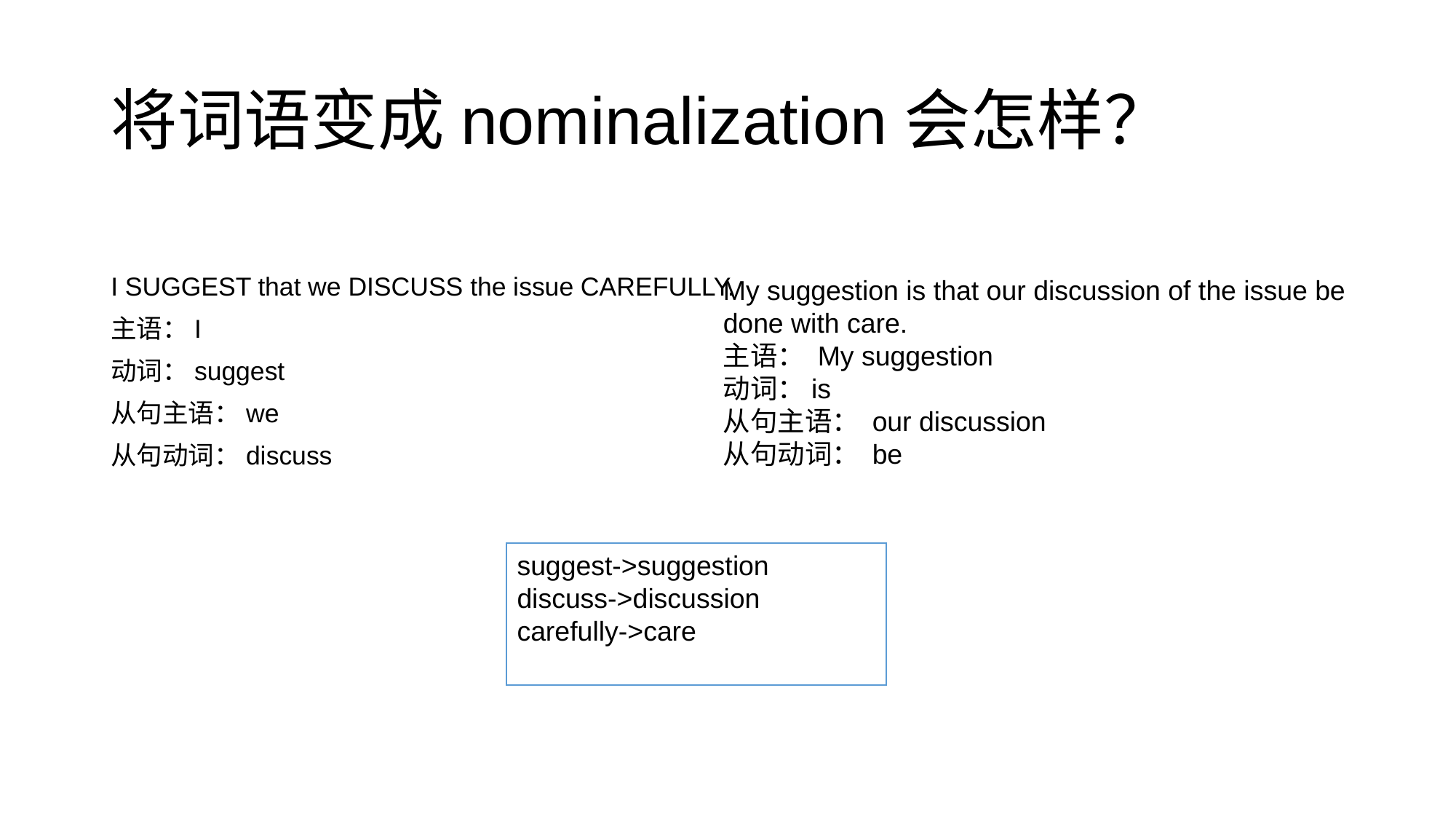

# 将词语变成nominalization会怎样？
I SUGGEST that we DISCUSS the issue CAREFULLY.
主语：I
动词：suggest
从句主语：we
从句动词：discuss

My suggestion is that our discussion of the issue be done with care.
主语： My suggestion
动词：is
从句主语： our discussion
从句动词： be
suggest->suggestion
discuss->discussion
carefully->care